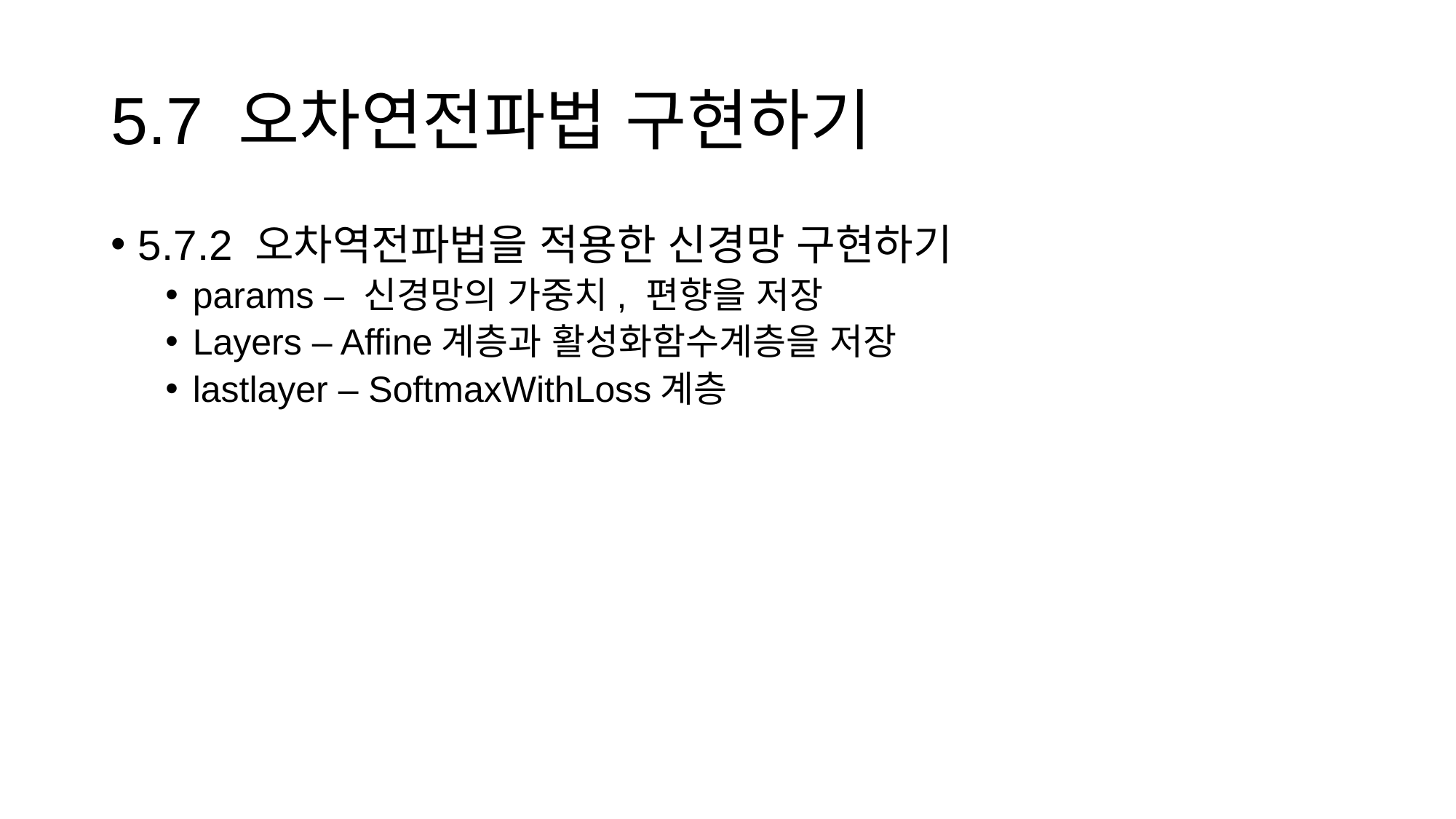

# 5.7 오차연전파법 구현하기
5.7.2 오차역전파법을 적용한 신경망 구현하기
params – 신경망의 가중치, 편향을 저장
Layers – Affine계층과 활성화함수계층을 저장
lastlayer – SoftmaxWithLoss계층